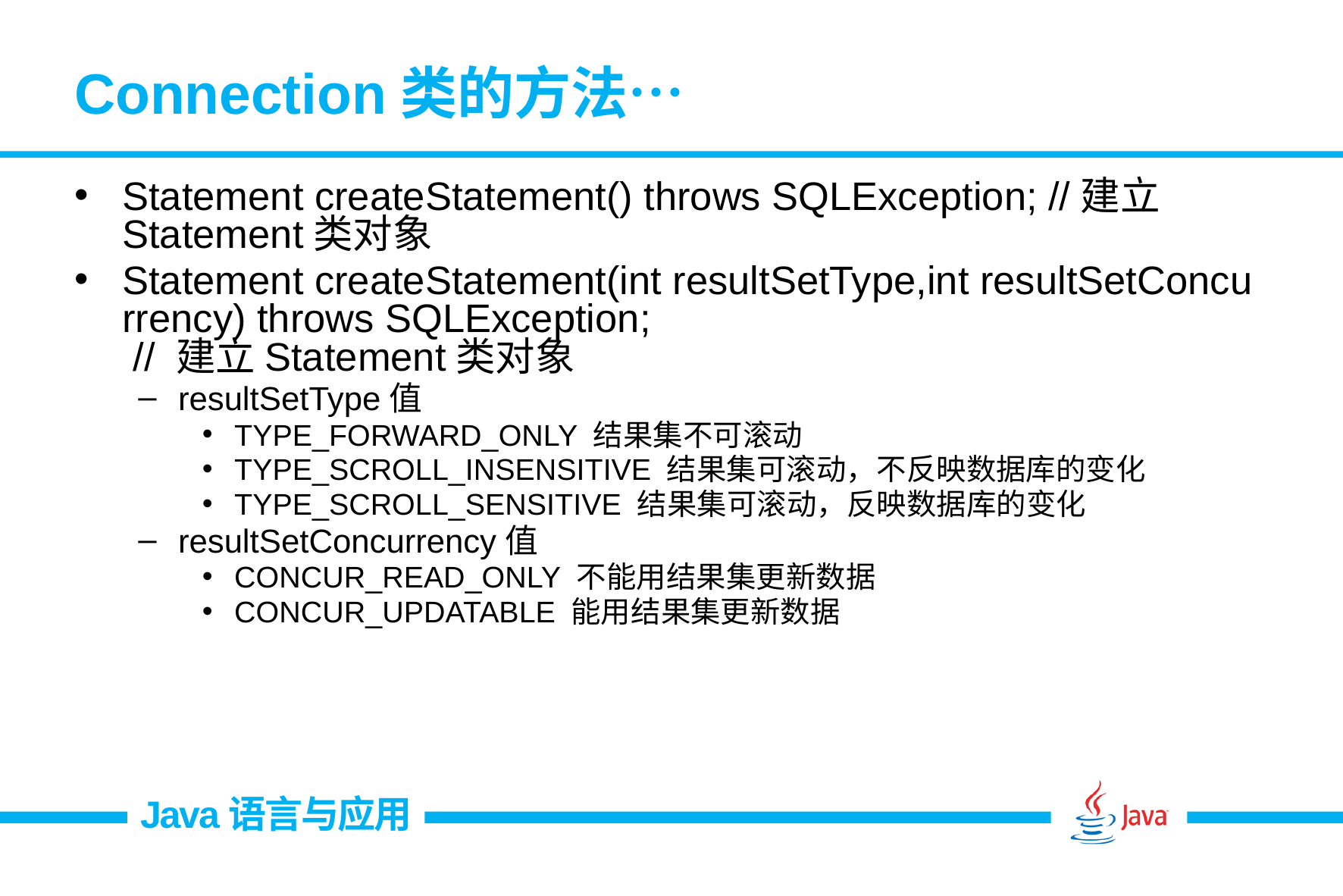

# Connection类的方法…
Statement createStatement() throws SQLException; //建立Statement类对象
Statement createStatement(int resultSetType,int resultSetConcurrency) throws SQLException;   
 // 建立Statement类对象
resultSetType值
TYPE_FORWARD_ONLY 结果集不可滚动
TYPE_SCROLL_INSENSITIVE 结果集可滚动，不反映数据库的变化
TYPE_SCROLL_SENSITIVE 结果集可滚动，反映数据库的变化
resultSetConcurrency值
CONCUR_READ_ONLY 不能用结果集更新数据
CONCUR_UPDATABLE 能用结果集更新数据